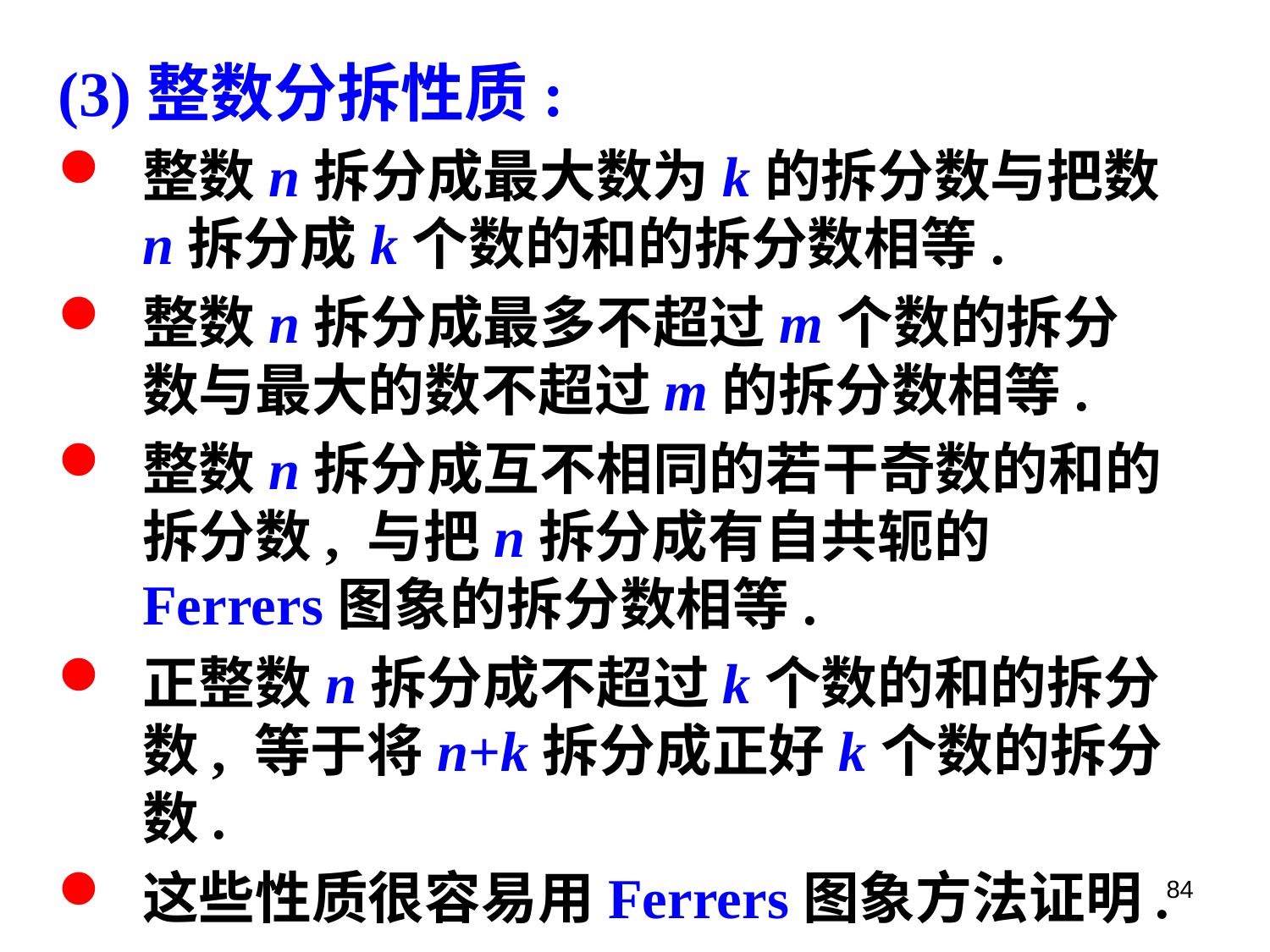

(3)整数分拆性质:
整数n拆分成最大数为k的拆分数与把数n拆分成k个数的和的拆分数相等.
整数n拆分成最多不超过m个数的拆分数与最大的数不超过m的拆分数相等.
整数n拆分成互不相同的若干奇数的和的拆分数, 与把n拆分成有自共轭的Ferrers图象的拆分数相等.
正整数n拆分成不超过k个数的和的拆分数, 等于将n+k拆分成正好k个数的拆分数.
这些性质很容易用Ferrers图象方法证明.
84